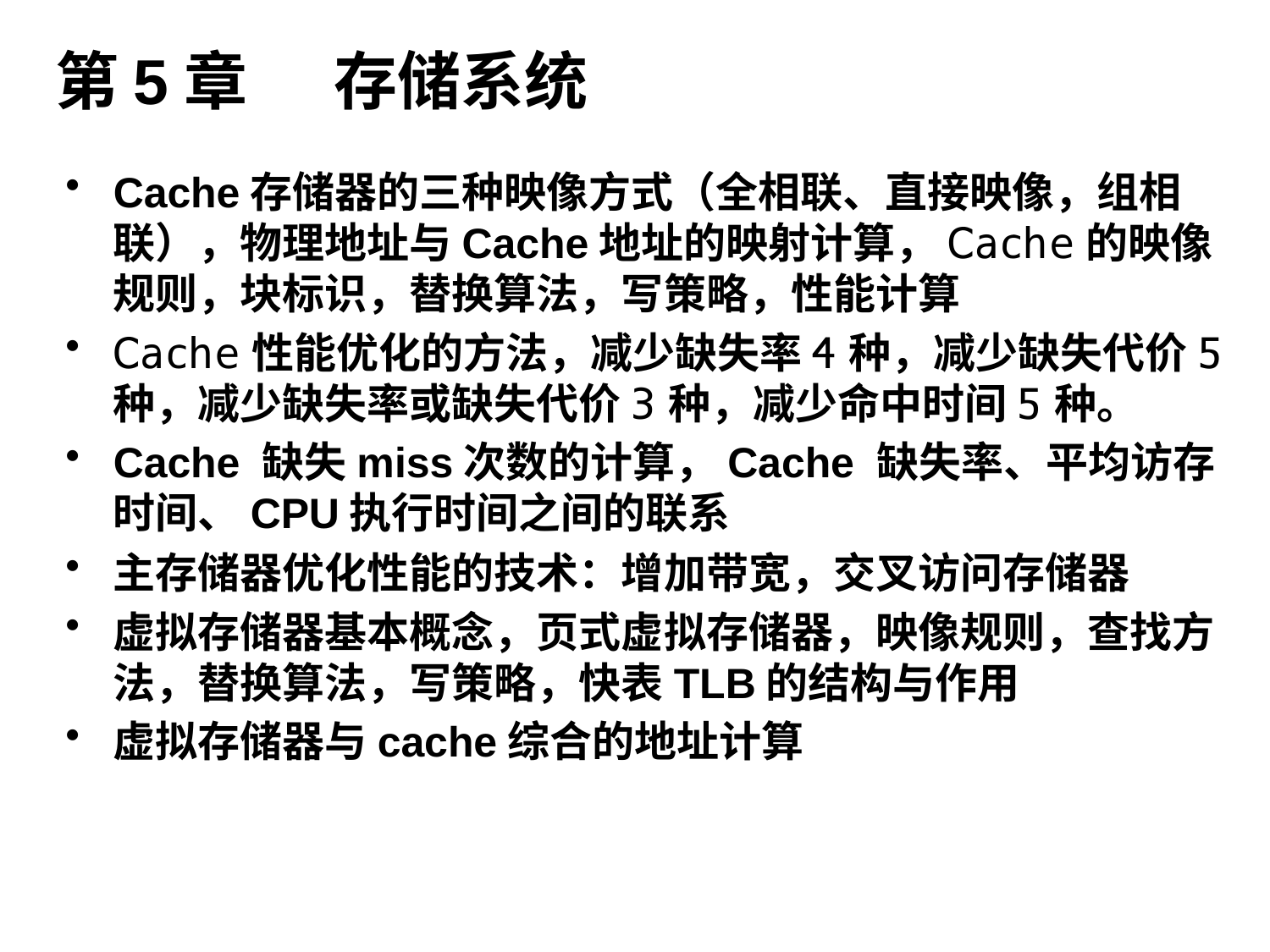

# 第5章      存储系统
Cache存储器的三种映像方式（全相联、直接映像，组相联），物理地址与Cache地址的映射计算，Cache的映像规则，块标识，替换算法，写策略，性能计算
Cache性能优化的方法，减少缺失率4种，减少缺失代价5种，减少缺失率或缺失代价3种，减少命中时间5种。
Cache 缺失miss次数的计算，Cache 缺失率、平均访存时间、CPU执行时间之间的联系
主存储器优化性能的技术：增加带宽，交叉访问存储器
虚拟存储器基本概念，页式虚拟存储器，映像规则，查找方法，替换算法，写策略，快表TLB的结构与作用
虚拟存储器与cache综合的地址计算
4